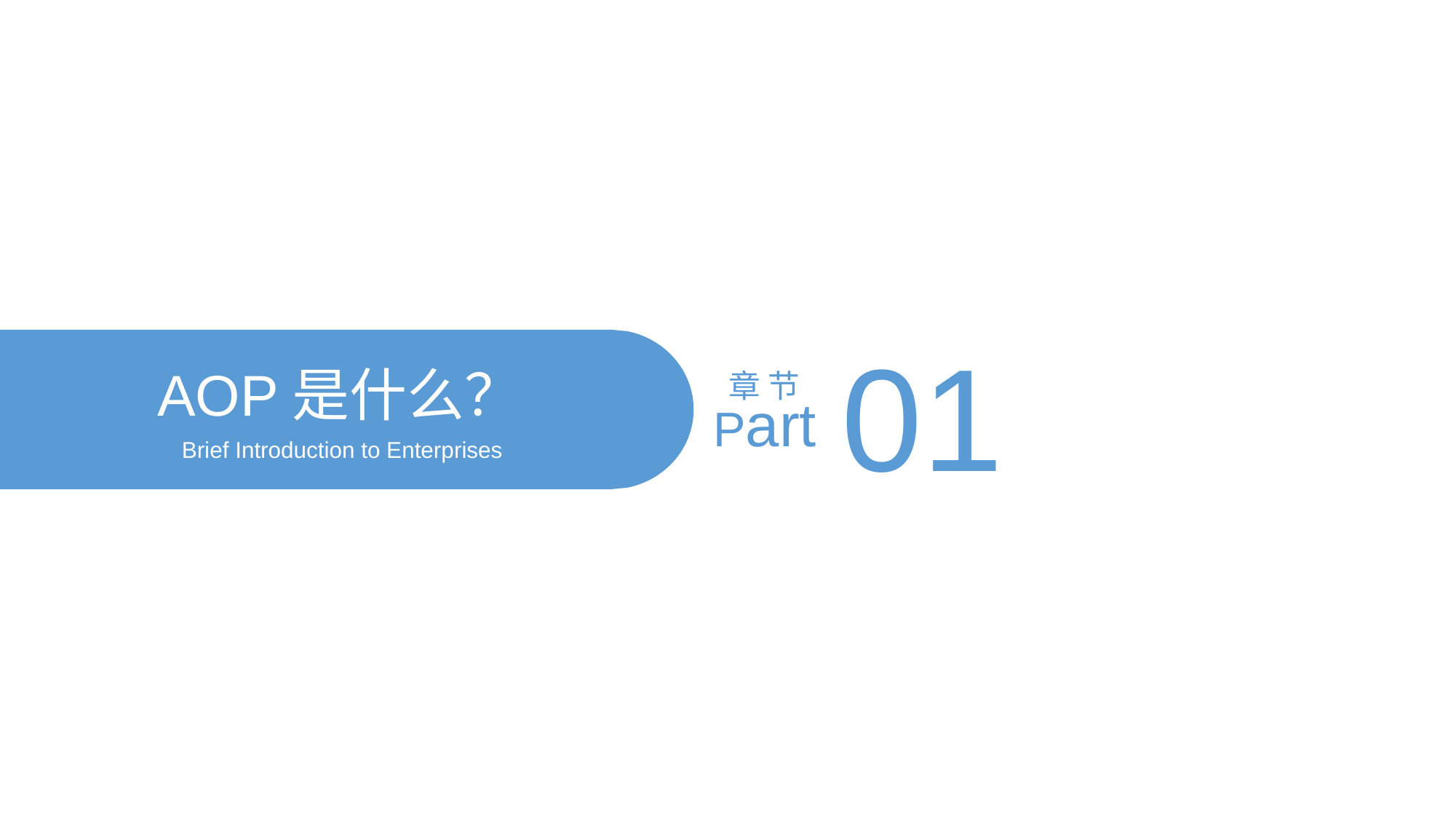

01

AOP是什么？
章 节
Part
Brief Introduction to Enterprises